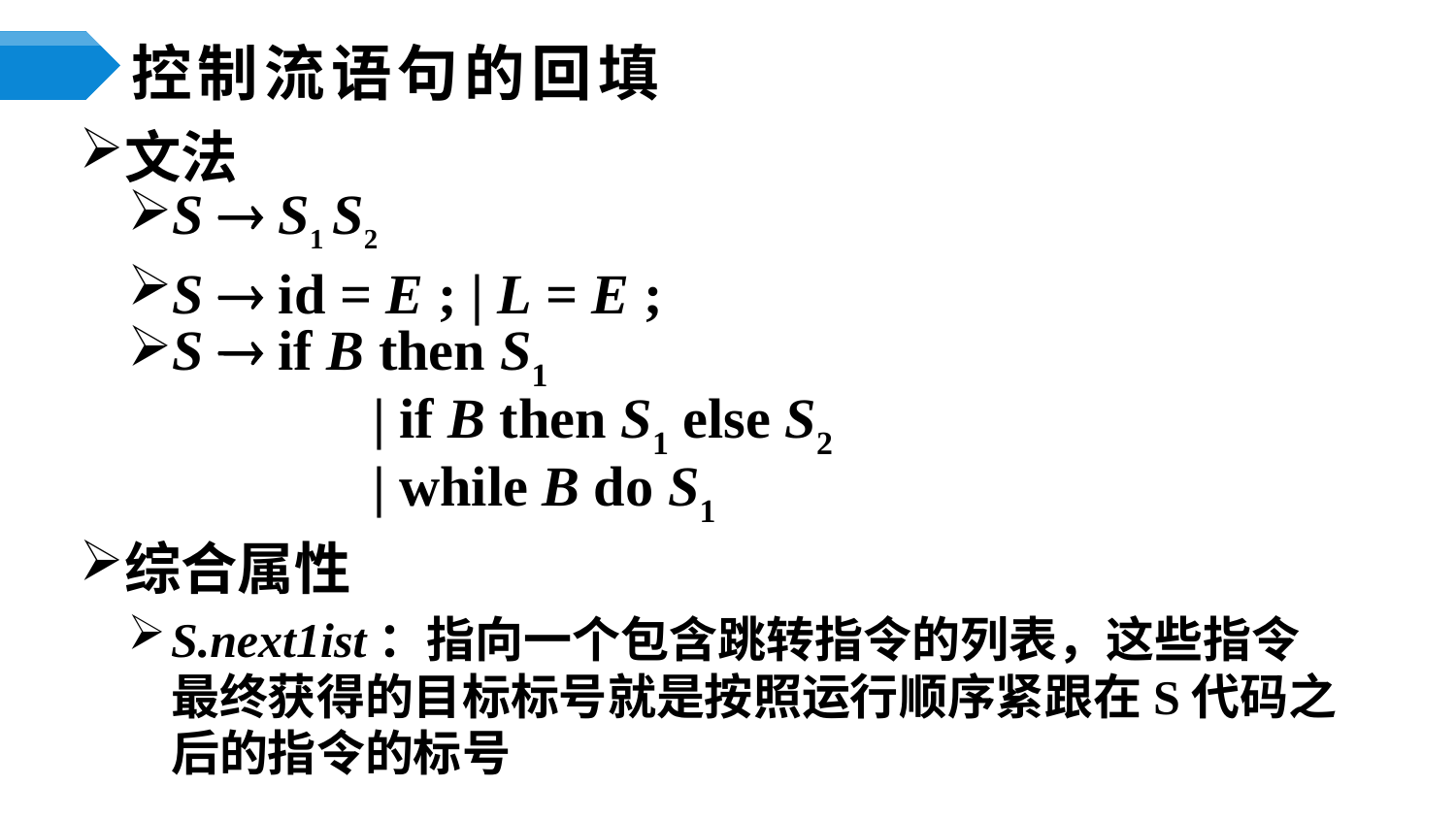

# 控制流语句的回填
文法
S → S1 S2
S → id = E ; | L = E ;
S → if B then S1
		    | if B then S1 else S2
		    | while B do S1
综合属性
S.next1ist：指向一个包含跳转指令的列表，这些指令最终获得的目标标号就是按照运行顺序紧跟在S代码之后的指令的标号